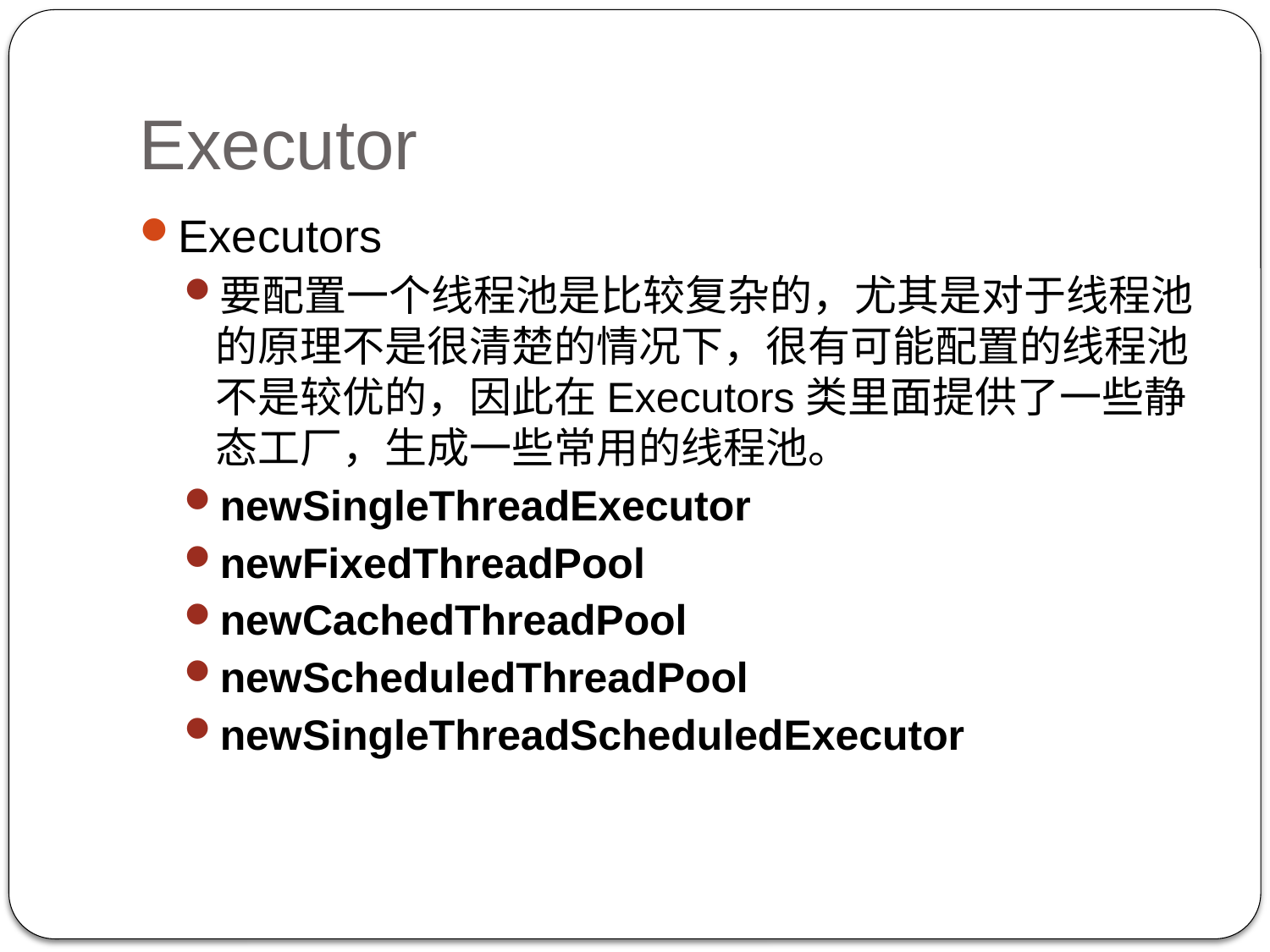

# Executor
Executors
要配置一个线程池是比较复杂的，尤其是对于线程池的原理不是很清楚的情况下，很有可能配置的线程池不是较优的，因此在Executors类里面提供了一些静态工厂，生成一些常用的线程池。
newSingleThreadExecutor
newFixedThreadPool
newCachedThreadPool
newScheduledThreadPool
newSingleThreadScheduledExecutor